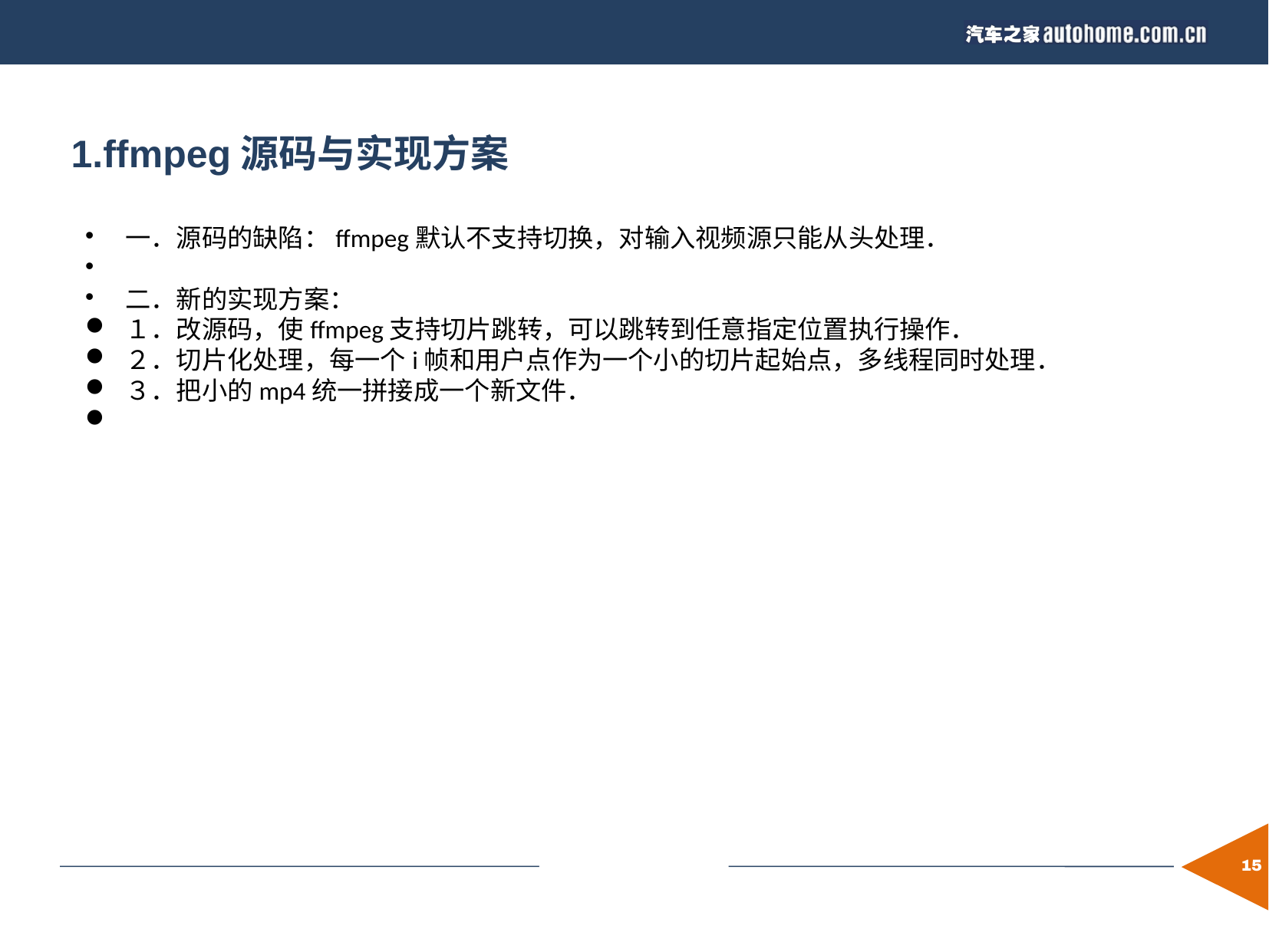

1.ffmpeg源码与实现方案
一．源码的缺陷：ffmpeg默认不支持切换，对输入视频源只能从头处理．

二．新的实现方案：
１．改源码，使ffmpeg支持切片跳转，可以跳转到任意指定位置执行操作．
２．切片化处理，每一个i帧和用户点作为一个小的切片起始点，多线程同时处理．
３．把小的mp4统一拼接成一个新文件．

15